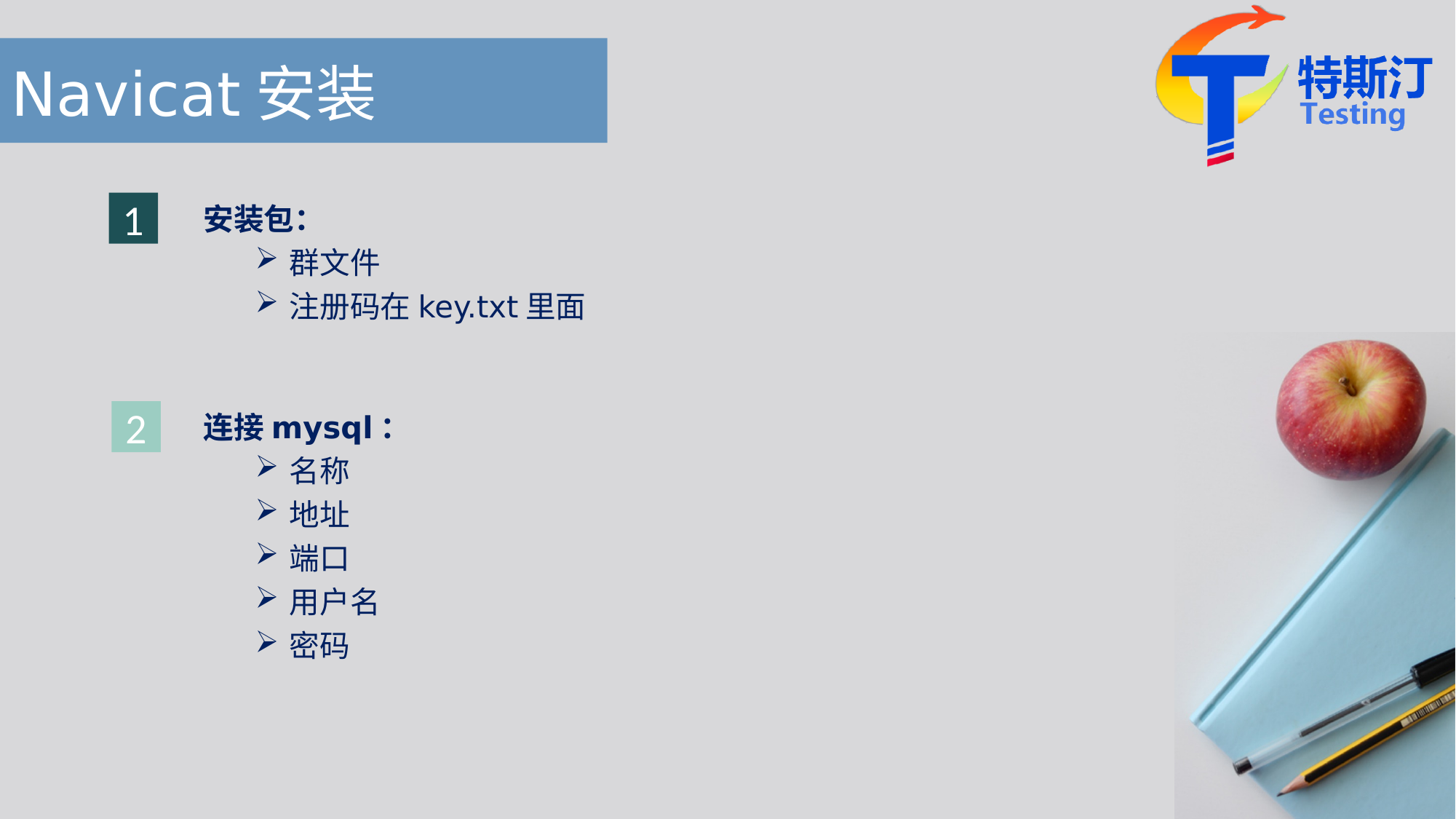

# Navicat安装
安装包：
群文件
注册码在key.txt里面
1
连接mysql：
名称
地址
端口
用户名
密码
2